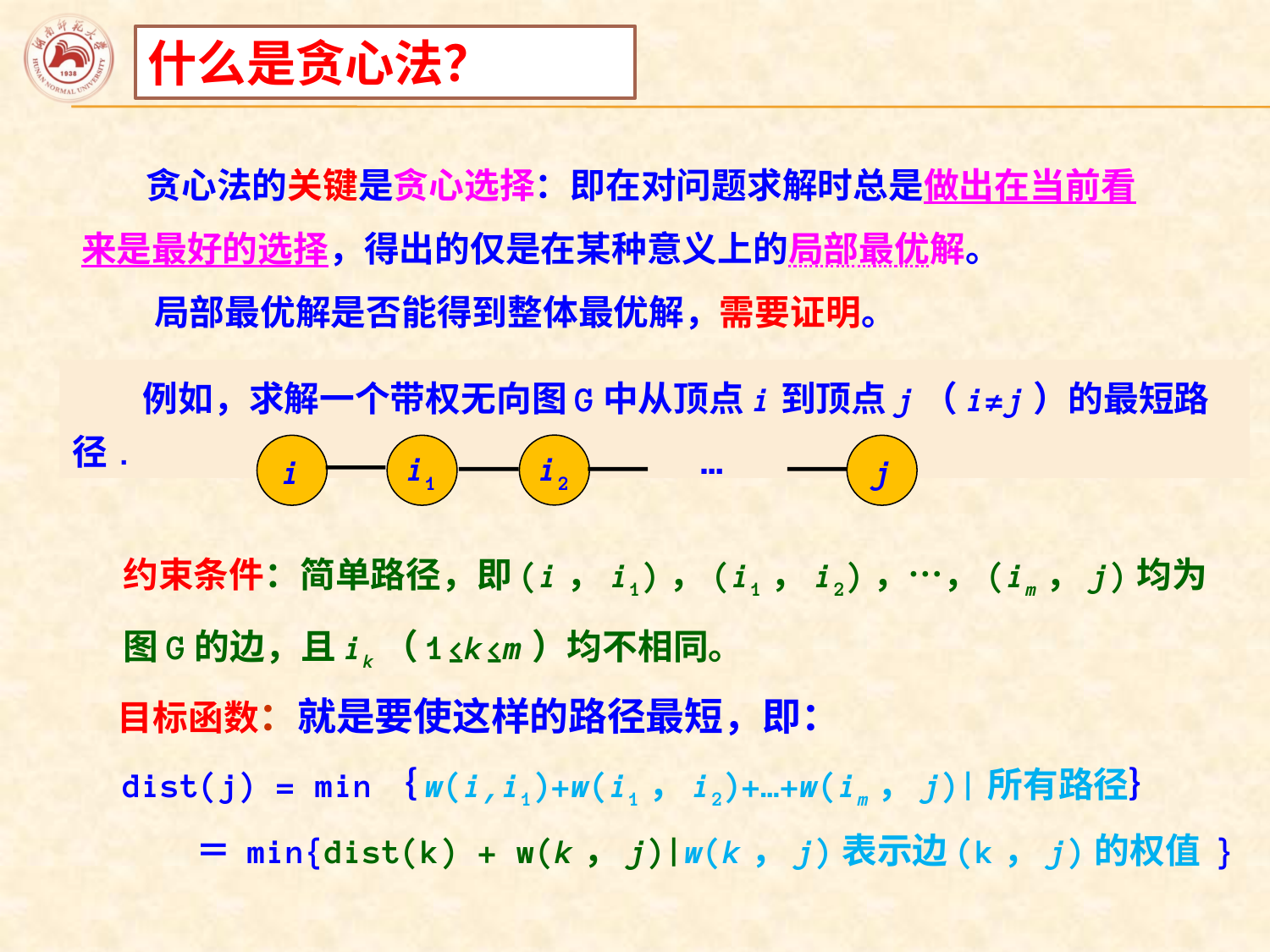

什么是贪心法？
       贪心法的关键是贪心选择：即在对问题求解时总是做出在当前看来是最好的选择，得出的仅是在某种意义上的局部最优解。
        局部最优解是否能得到整体最优解，需要证明。
　　例如，求解一个带权无向图G中从顶点i到顶点j（i≠j）的最短路径.
…
i2
i
i1
j

约束条件：简单路径，即(i，i1)，(i1，i2)，…，(im，j)均为图G的边，且ik（1≤k≤m）均不相同。
目标函数：就是要使这样的路径最短，即：
dist(j) = min｛w(i,i1)+w(i1，i2)+…+w(im，j)|所有路径｝
        ＝ min{dist(k) + w(k，j)|w(k，j)表示边(k，j)的权值 }